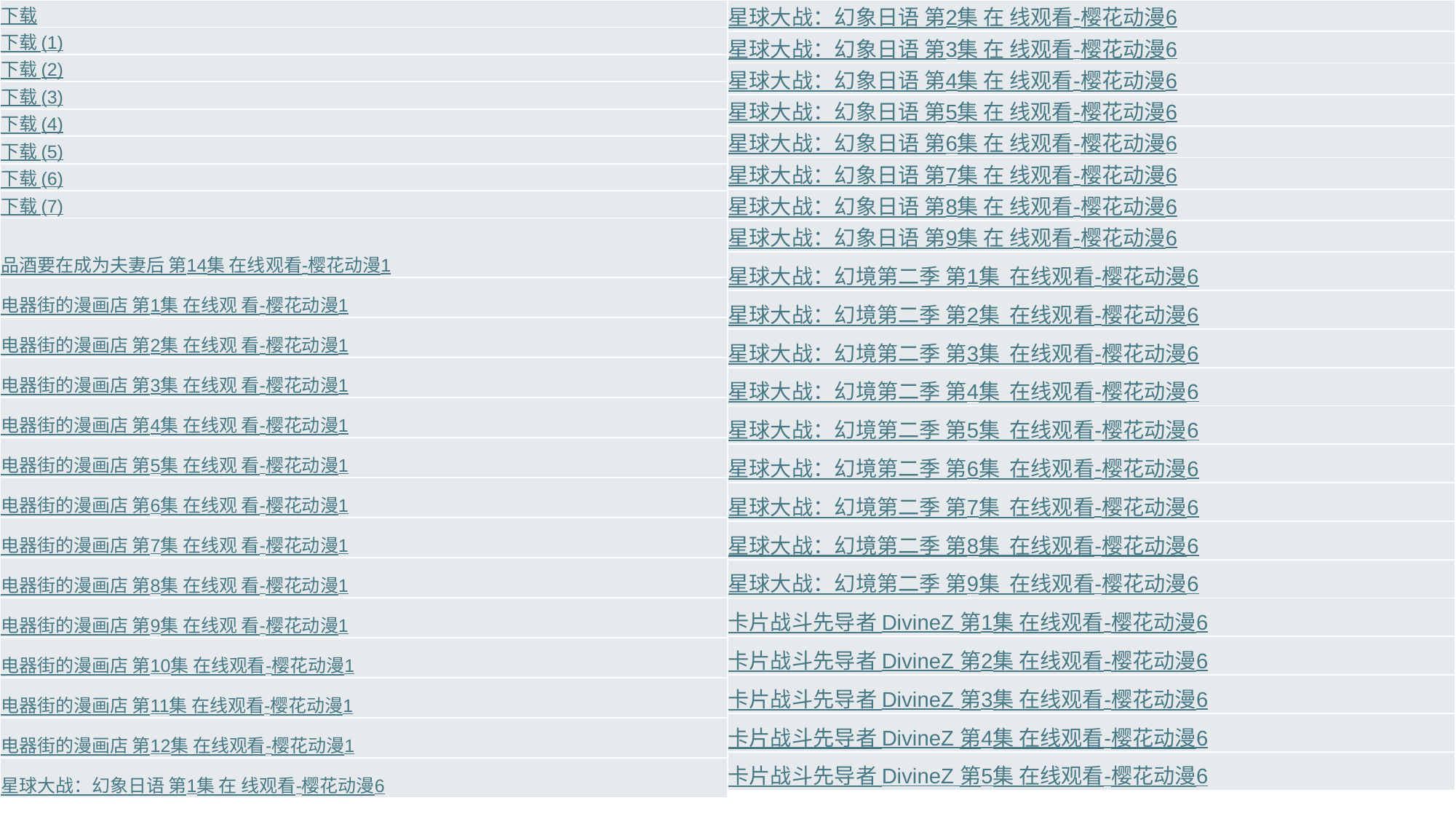

| 下载 |
| --- |
| 下载 (1) |
| 下载 (2) |
| 下载 (3) |
| 下载 (4) |
| 下载 (5) |
| 下载 (6) |
| 下载 (7) |
| 品酒要在成为夫妻后 第14集 在线观看-樱花动漫1 |
| 电器街的漫画店 第1集 在线观 看-樱花动漫1 |
| 电器街的漫画店 第2集 在线观 看-樱花动漫1 |
| 电器街的漫画店 第3集 在线观 看-樱花动漫1 |
| 电器街的漫画店 第4集 在线观 看-樱花动漫1 |
| 电器街的漫画店 第5集 在线观 看-樱花动漫1 |
| 电器街的漫画店 第6集 在线观 看-樱花动漫1 |
| 电器街的漫画店 第7集 在线观 看-樱花动漫1 |
| 电器街的漫画店 第8集 在线观 看-樱花动漫1 |
| 电器街的漫画店 第9集 在线观 看-樱花动漫1 |
| 电器街的漫画店 第10集 在线观看-樱花动漫1 |
| 电器街的漫画店 第11集 在线观看-樱花动漫1 |
| 电器街的漫画店 第12集 在线观看-樱花动漫1 |
| 星球大战：幻象日语 第1集 在 线观看-樱花动漫6 |
| 星球大战：幻象日语 第2集 在 线观看-樱花动漫6 |
| --- |
| 星球大战：幻象日语 第3集 在 线观看-樱花动漫6 |
| 星球大战：幻象日语 第4集 在 线观看-樱花动漫6 |
| 星球大战：幻象日语 第5集 在 线观看-樱花动漫6 |
| 星球大战：幻象日语 第6集 在 线观看-樱花动漫6 |
| 星球大战：幻象日语 第7集 在 线观看-樱花动漫6 |
| 星球大战：幻象日语 第8集 在 线观看-樱花动漫6 |
| 星球大战：幻象日语 第9集 在 线观看-樱花动漫6 |
| 星球大战：幻境第二季 第1集 在线观看-樱花动漫6 |
| 星球大战：幻境第二季 第2集 在线观看-樱花动漫6 |
| 星球大战：幻境第二季 第3集 在线观看-樱花动漫6 |
| 星球大战：幻境第二季 第4集 在线观看-樱花动漫6 |
| 星球大战：幻境第二季 第5集 在线观看-樱花动漫6 |
| 星球大战：幻境第二季 第6集 在线观看-樱花动漫6 |
| 星球大战：幻境第二季 第7集 在线观看-樱花动漫6 |
| 星球大战：幻境第二季 第8集 在线观看-樱花动漫6 |
| 星球大战：幻境第二季 第9集 在线观看-樱花动漫6 |
| 卡片战斗先导者 DivineZ 第1集 在线观看-樱花动漫6 |
| 卡片战斗先导者 DivineZ 第2集 在线观看-樱花动漫6 |
| 卡片战斗先导者 DivineZ 第3集 在线观看-樱花动漫6 |
| 卡片战斗先导者 DivineZ 第4集 在线观看-樱花动漫6 |
| 卡片战斗先导者 DivineZ 第5集 在线观看-樱花动漫6 |